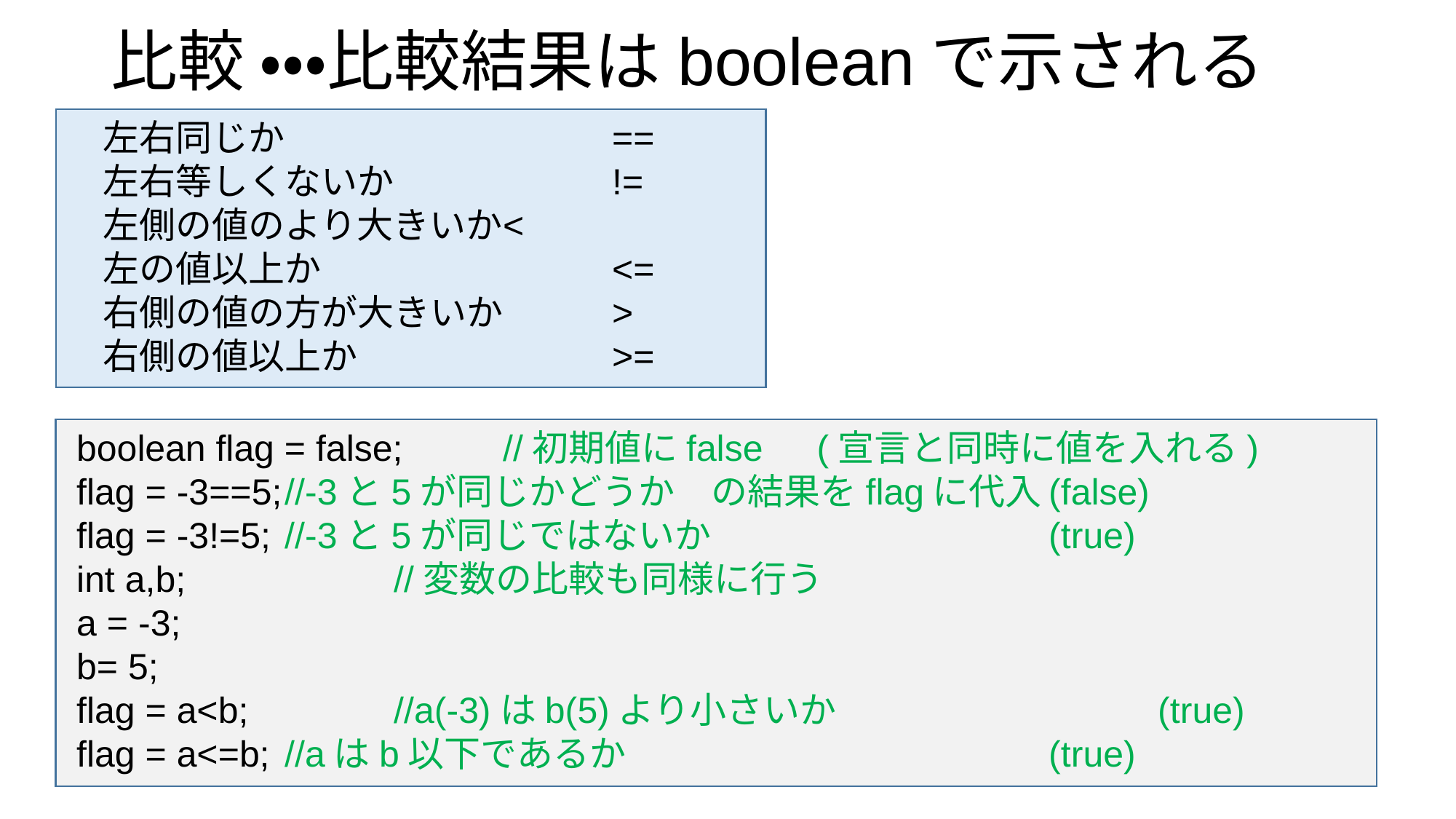

# 比較 ・・・比較結果はbooleanで示される
　左右同じか			==
　左右等しくないか		!=
　左側の値のより大きいか	<
　左の値以上か			<=
　右側の値の方が大きいか	>
　右側の値以上か			>=
 boolean flag = false; 	//初期値にfalse　(宣言と同時に値を入れる)
 flag = -3==5;	//-3と5が同じかどうか　の結果をflagに代入	(false)
 flag = -3!=5;	//-3と5が同じではないか				(true)
 int a,b;		//変数の比較も同様に行う
 a = -3;
 b= 5;
 flag = a<b;		//a(-3)はb(5)より小さいか 			(true)
 flag = a<=b;	//aはb以下であるか				(true)